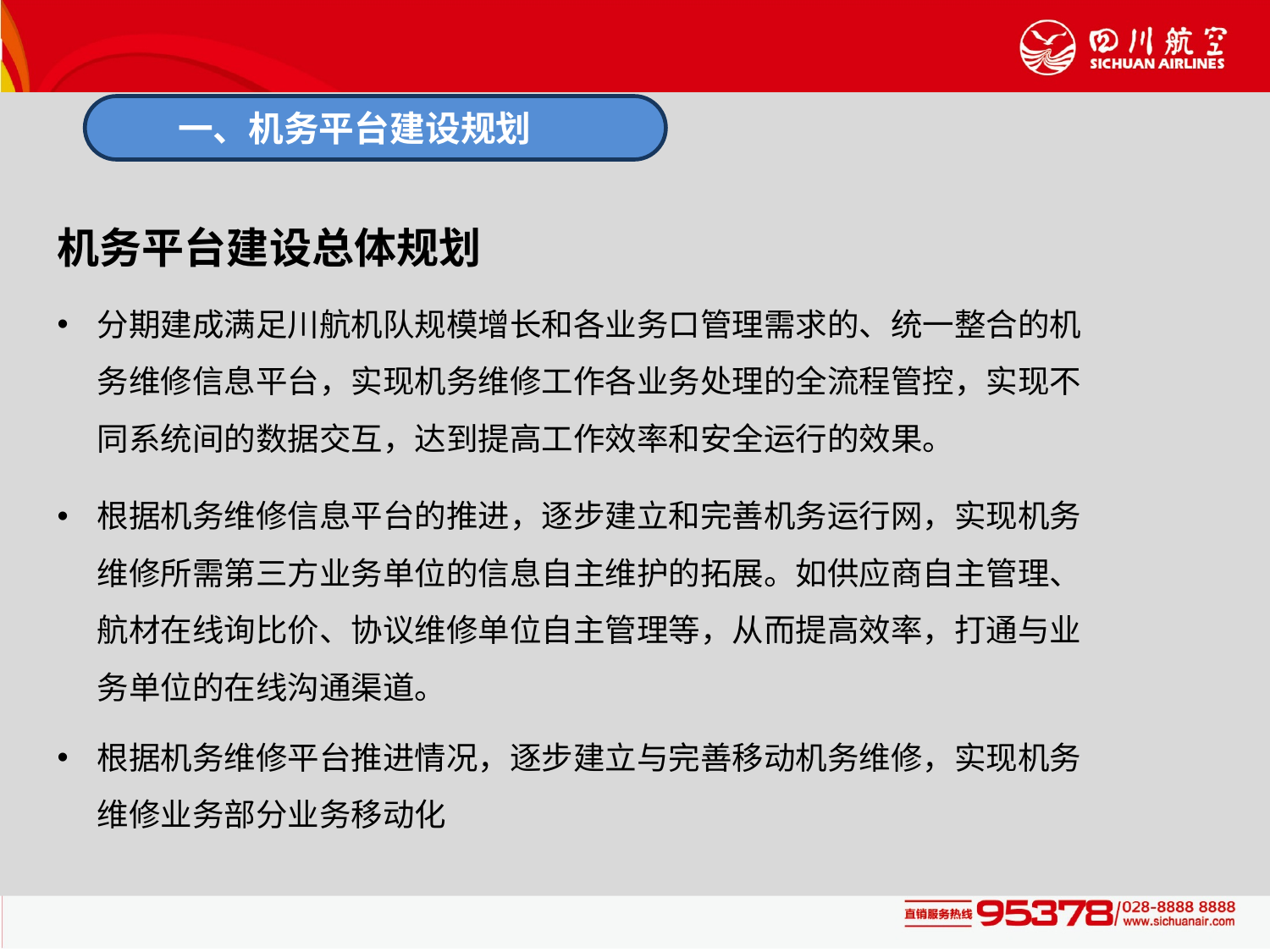

一、机务平台建设规划
机务平台建设总体规划
分期建成满足川航机队规模增长和各业务口管理需求的、统一整合的机务维修信息平台，实现机务维修工作各业务处理的全流程管控，实现不同系统间的数据交互，达到提高工作效率和安全运行的效果。

根据机务维修信息平台的推进，逐步建立和完善机务运行网，实现机务维修所需第三方业务单位的信息自主维护的拓展。如供应商自主管理、航材在线询比价、协议维修单位自主管理等，从而提高效率，打通与业务单位的在线沟通渠道。

根据机务维修平台推进情况，逐步建立与完善移动机务维修，实现机务维修业务部分业务移动化